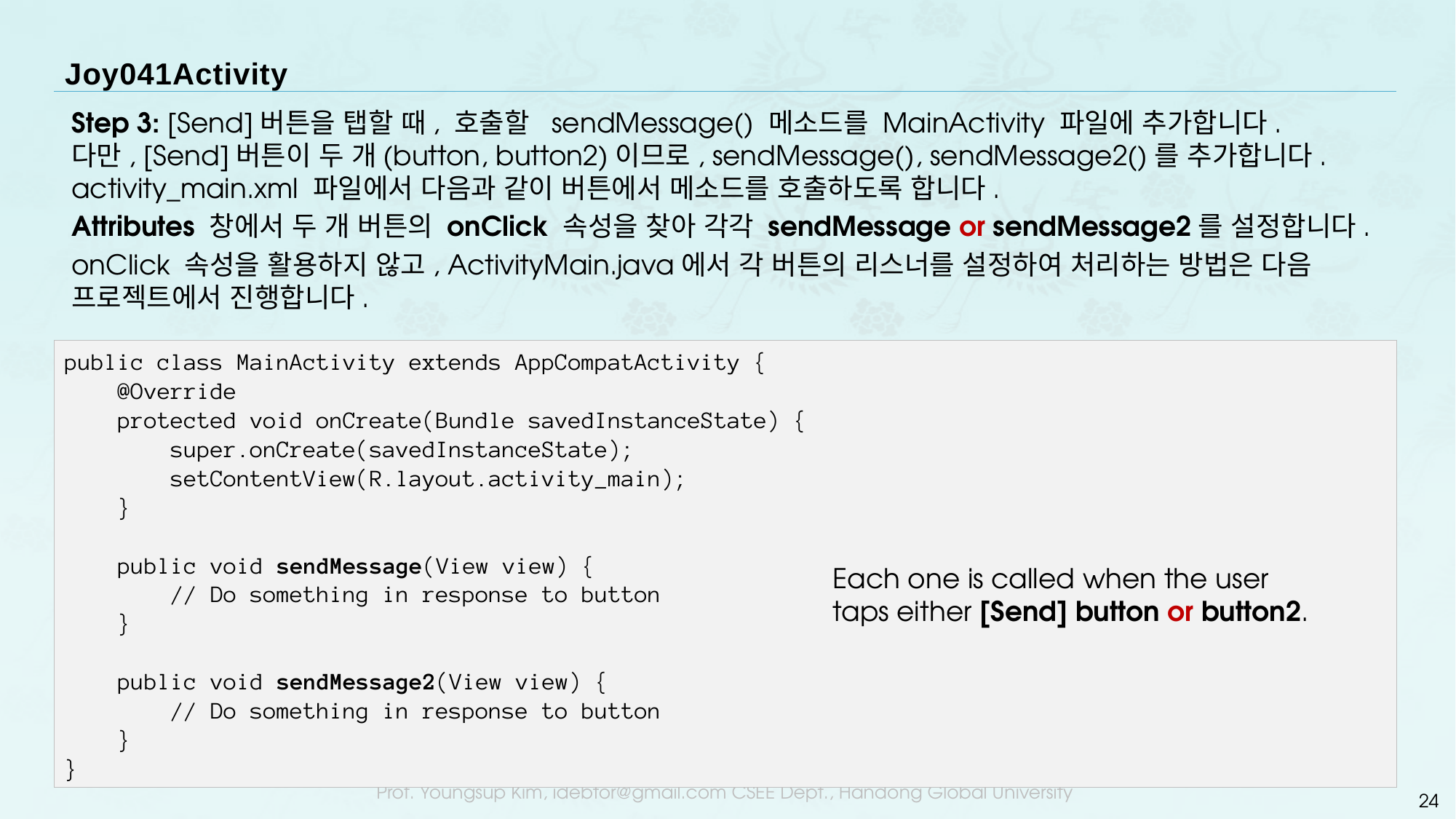

# Joy041Activity
Step 3: [Send]버튼을 탭할 때, 호출할  sendMessage() 메소드를 MainActivity 파일에 추가합니다.
다만, [Send]버튼이 두 개(button, button2)이므로, sendMessage(), sendMessage2()를 추가합니다. activity_main.xml 파일에서 다음과 같이 버튼에서 메소드를 호출하도록 합니다.
Attributes 창에서 두 개 버튼의 onClick 속성을 찾아 각각 sendMessage or sendMessage2를 설정합니다.
onClick 속성을 활용하지 않고, ActivityMain.java에서 각 버튼의 리스너를 설정하여 처리하는 방법은 다음 프로젝트에서 진행합니다.

public class MainActivity extends AppCompatActivity {
    @Override
    protected void onCreate(Bundle savedInstanceState) {
        super.onCreate(savedInstanceState);
        setContentView(R.layout.activity_main);
    }

    public void sendMessage(View view) {
        // Do something in response to button
    }

    public void sendMessage2(View view) {
        // Do something in response to button
    }
}
Each one is called when the user taps either [Send] button or button2.
24